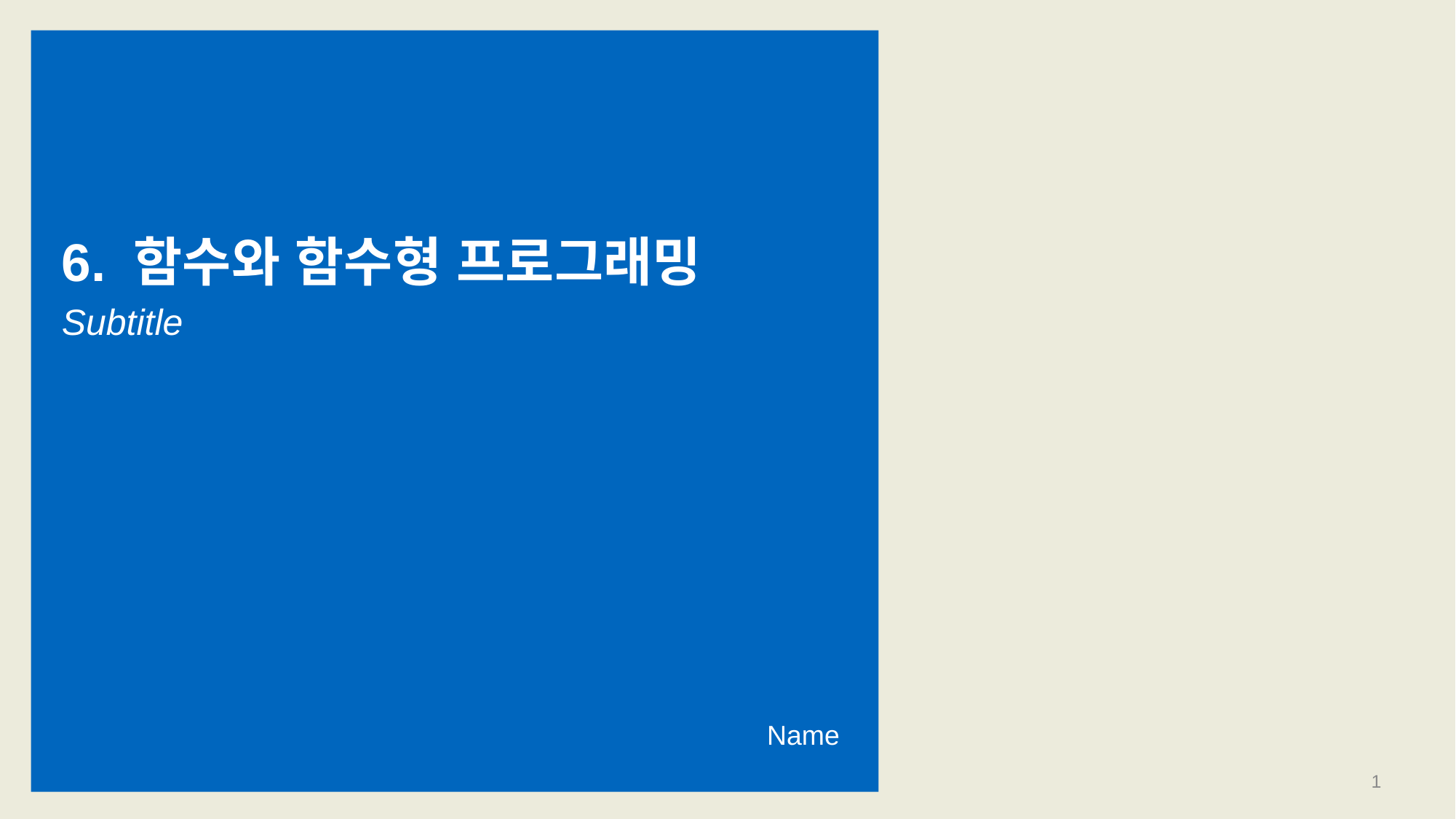

# 6. 함수와 함수형 프로그래밍
Subtitle
Name
1